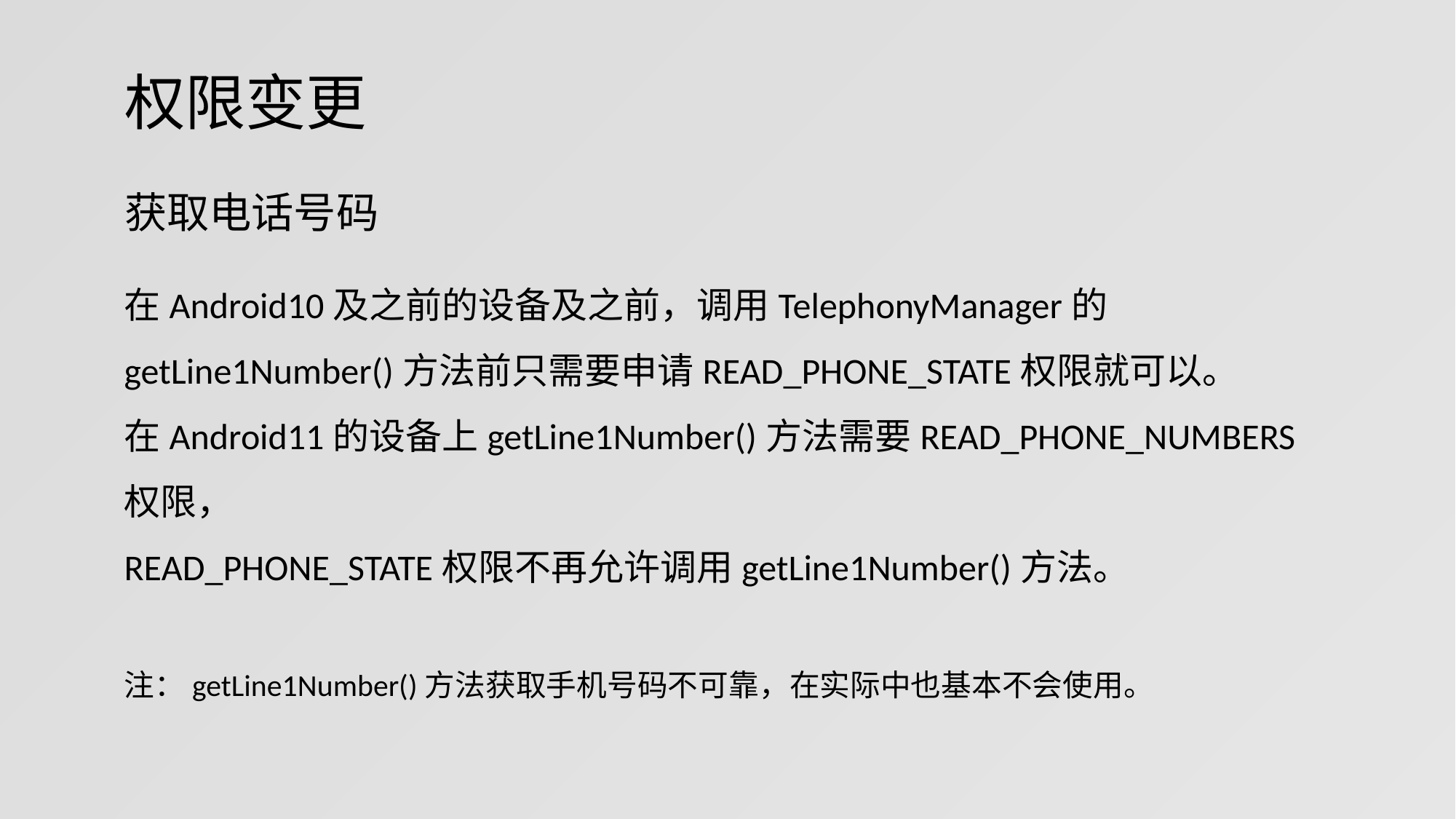

# 权限变更
获取电话号码

在Android10及之前的设备及之前，调用TelephonyManager的getLine1Number()方法前只需要申请READ_PHONE_STATE权限就可以。
在Android11的设备上getLine1Number()方法需要READ_PHONE_NUMBERS权限，
READ_PHONE_STATE权限不再允许调用getLine1Number()方法。

注：getLine1Number()方法获取手机号码不可靠，在实际中也基本不会使用。